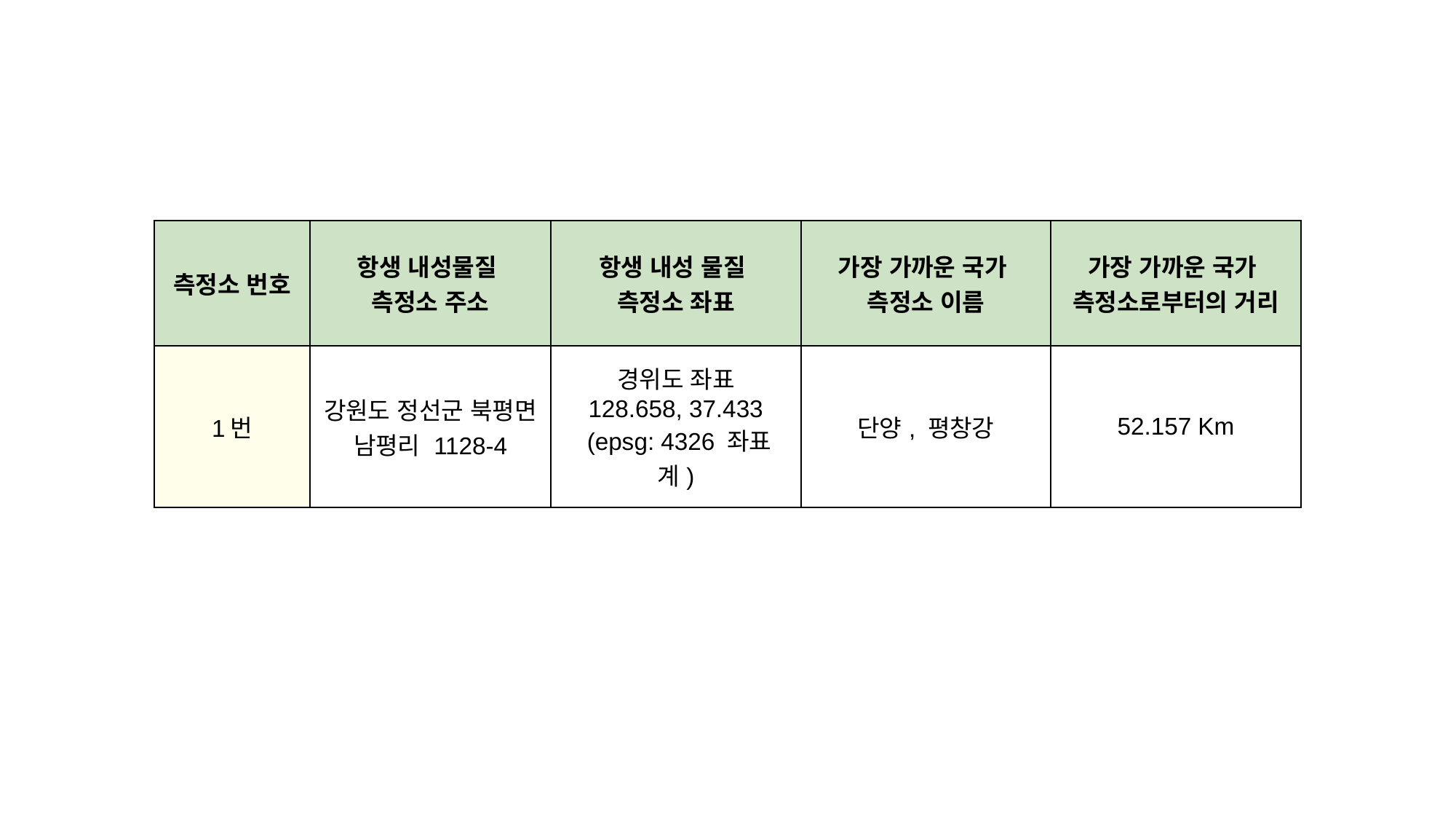

| 측정소 번호 | 항생 내성물질 측정소 주소 | 항생 내성 물질 측정소 좌표 | 가장 가까운 국가 측정소 이름 | 가장 가까운 국가 측정소로부터의 거리 |
| --- | --- | --- | --- | --- |
| 1번 | 강원도 정선군 북평면 남평리 1128-4 | 경위도 좌표 128.658, 37.433 (epsg: 4326 좌표계) | 단양, 평창강 | 52.157 Km |